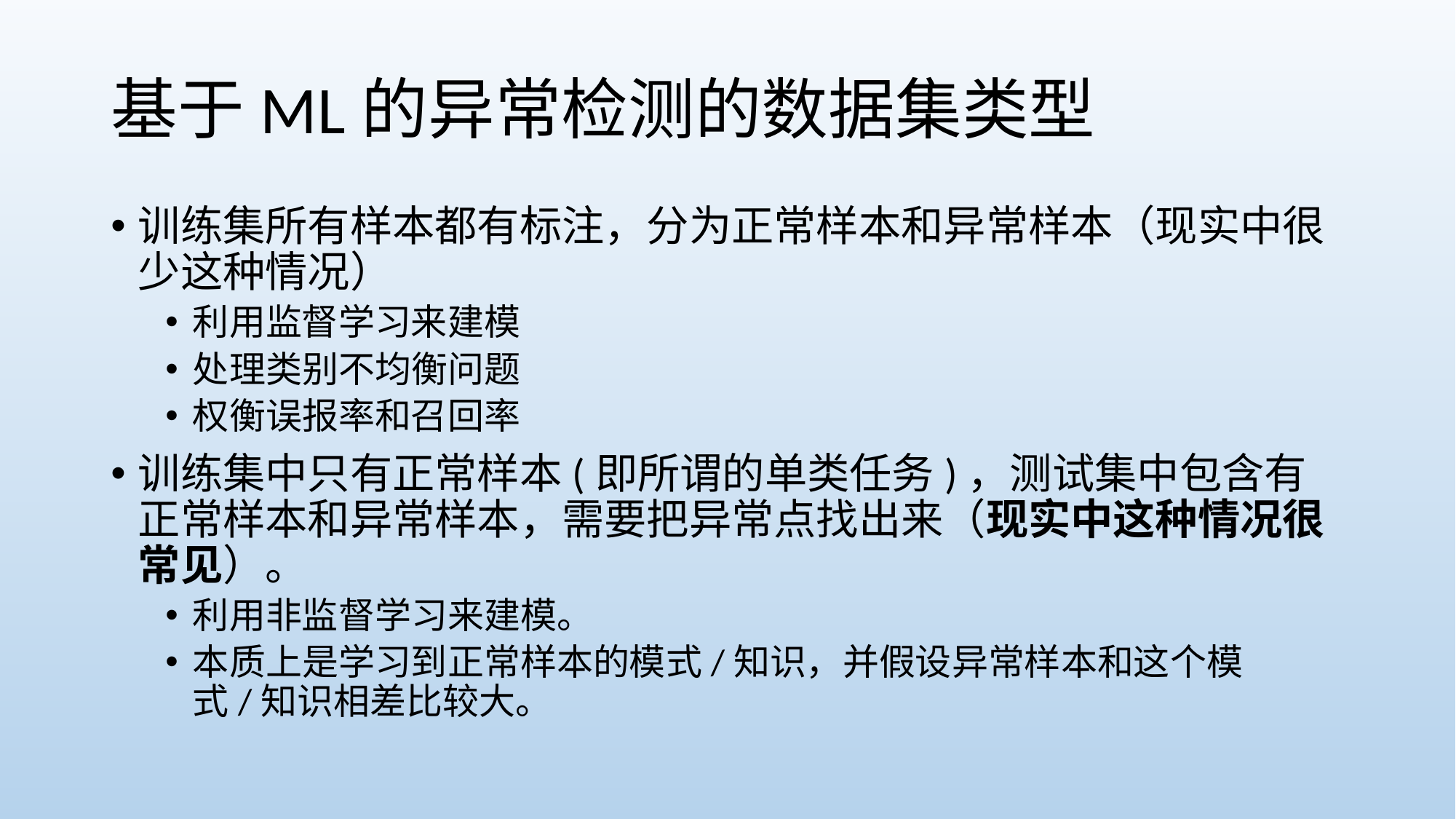

# 基于ML的异常检测的数据集类型
训练集所有样本都有标注，分为正常样本和异常样本（现实中很少这种情况）
利用监督学习来建模
处理类别不均衡问题
权衡误报率和召回率
训练集中只有正常样本(即所谓的单类任务)，测试集中包含有正常样本和异常样本，需要把异常点找出来（现实中这种情况很常见）。
利用非监督学习来建模。
本质上是学习到正常样本的模式/知识，并假设异常样本和这个模式/知识相差比较大。